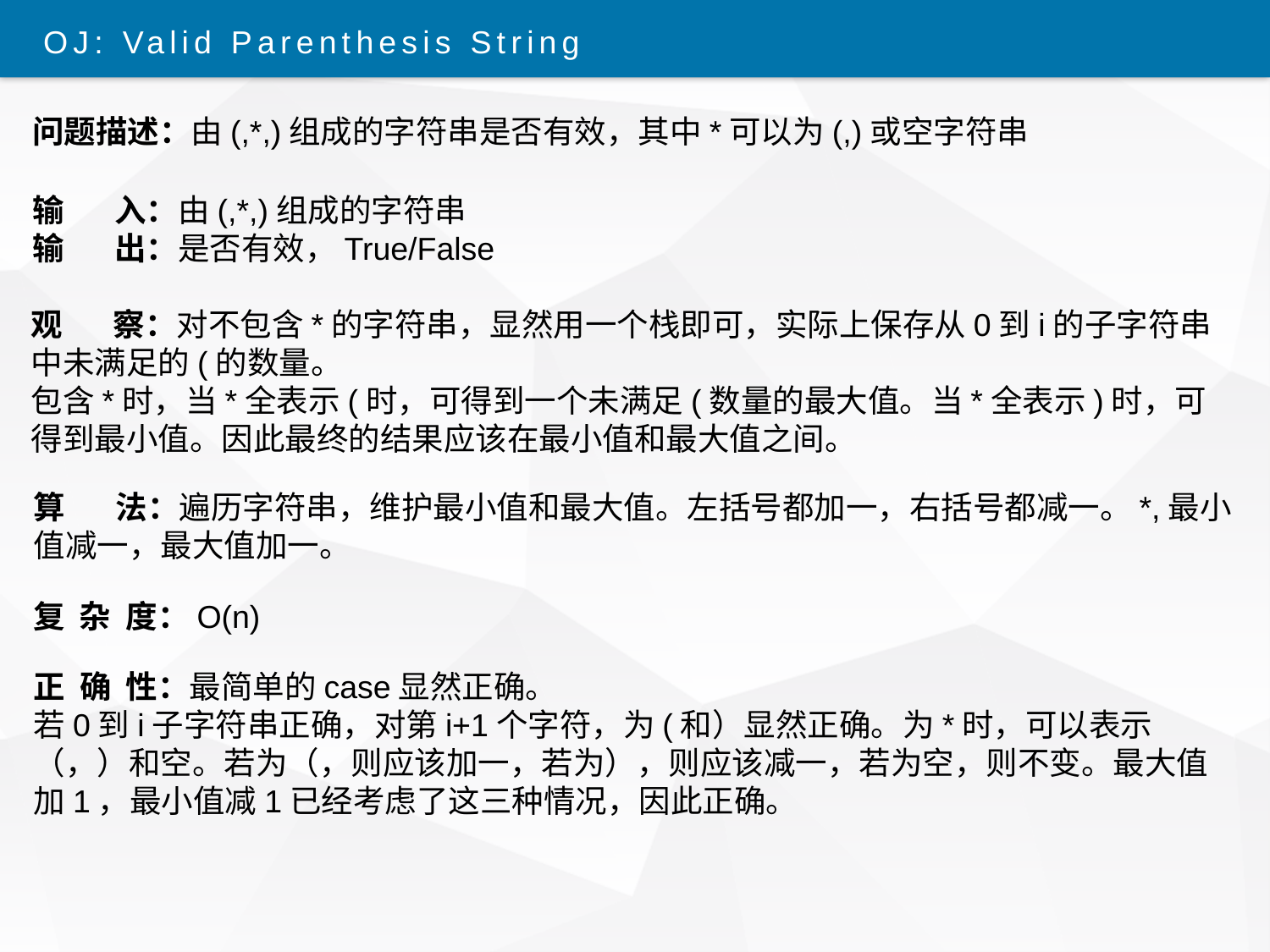

OJ: Valid Parenthesis String

问题描述：由(,*,)组成的字符串是否有效，其中*可以为(,)或空字符串
输       入：由(,*,)组成的字符串
输       出：是否有效，True/False
观       察：对不包含*的字符串，显然用一个栈即可，实际上保存从0到i的子字符串中未满足的(的数量。
包含*时，当*全表示(时，可得到一个未满足(数量的最大值。当*全表示)时，可得到最小值。因此最终的结果应该在最小值和最大值之间。
算       法：遍历字符串，维护最小值和最大值。左括号都加一，右括号都减一。*,最小值减一，最大值加一。
复  杂  度：O(n)
正  确  性：最简单的case显然正确。
若0到i子字符串正确，对第i+1个字符，为(和）显然正确。为*时，可以表示（，）和空。若为（，则应该加一，若为），则应该减一，若为空，则不变。最大值加1，最小值减1已经考虑了这三种情况，因此正确。